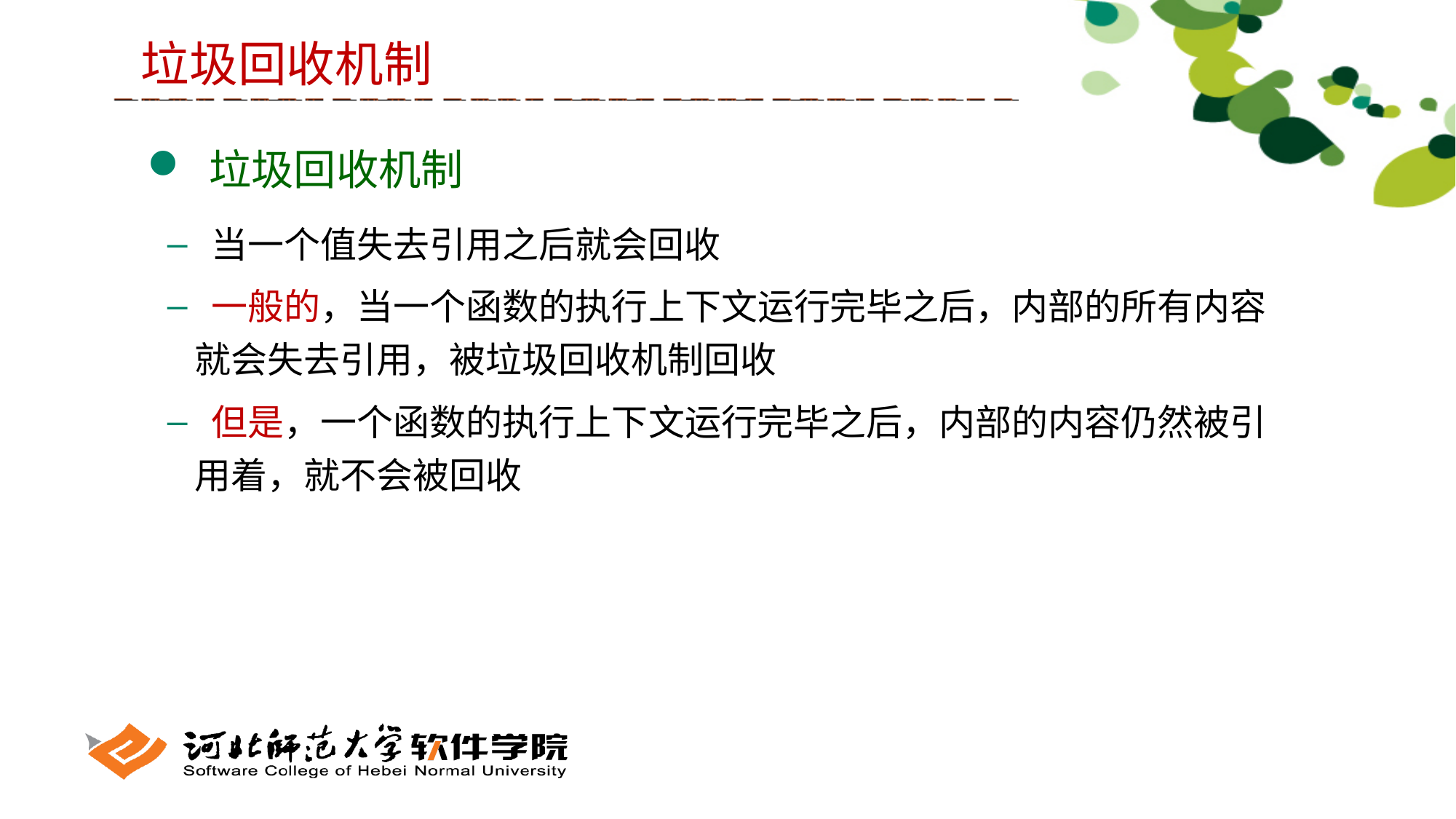

垃圾回收机制
 垃圾回收机制
 当一个值失去引用之后就会回收
 一般的，当一个函数的执行上下文运行完毕之后，内部的所有内容就会失去引用，被垃圾回收机制回收
 但是，一个函数的执行上下文运行完毕之后，内部的内容仍然被引用着，就不会被回收